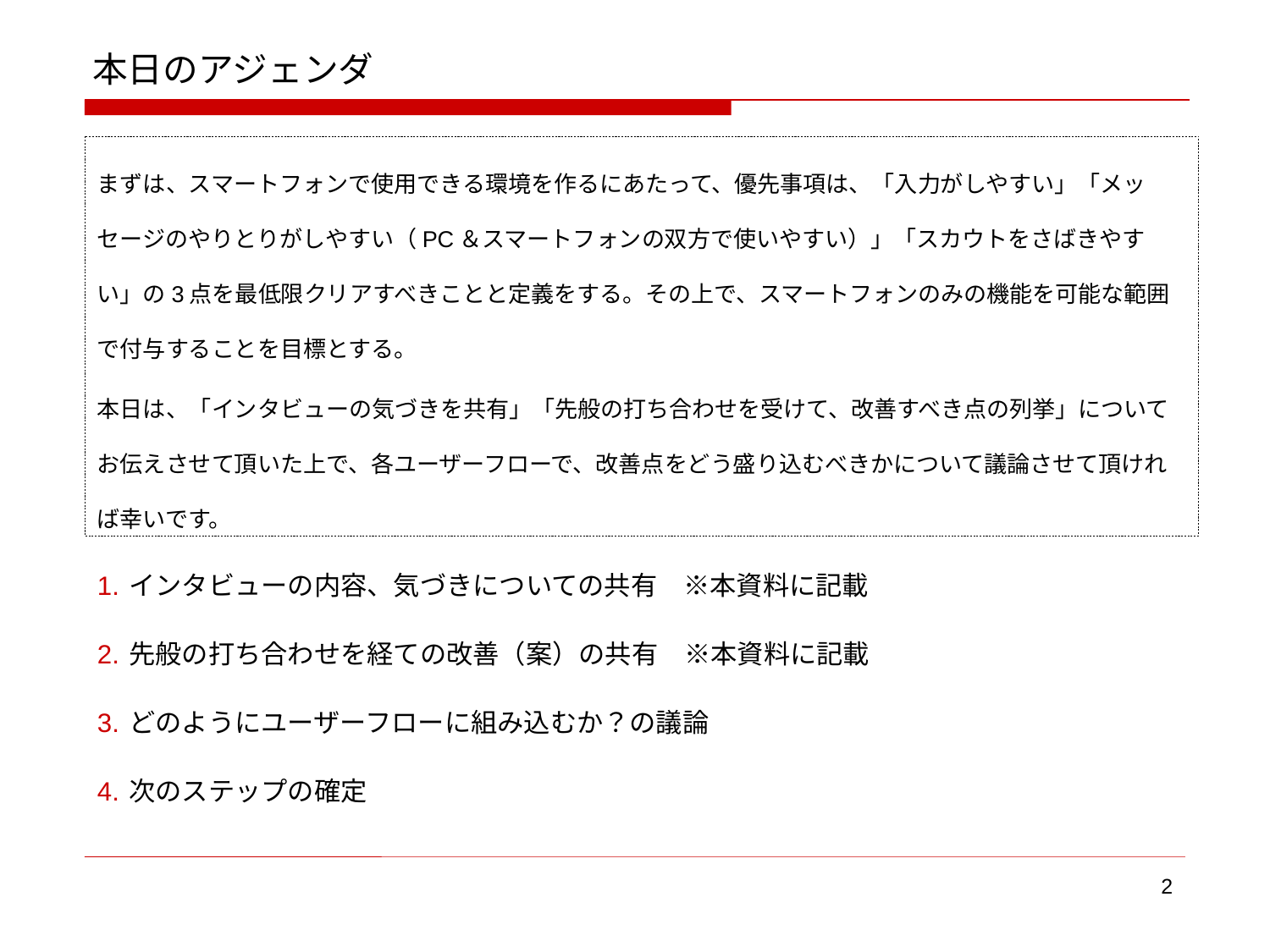

本日のアジェンダ
まずは、スマートフォンで使用できる環境を作るにあたって、優先事項は、「入力がしやすい」「メッセージのやりとりがしやすい（PC＆スマートフォンの双方で使いやすい）」「スカウトをさばきやすい」の3点を最低限クリアすべきことと定義をする。その上で、スマートフォンのみの機能を可能な範囲で付与することを目標とする。
本日は、「インタビューの気づきを共有」「先般の打ち合わせを受けて、改善すべき点の列挙」についてお伝えさせて頂いた上で、各ユーザーフローで、改善点をどう盛り込むべきかについて議論させて頂ければ幸いです。
インタビューの内容、気づきについての共有　※本資料に記載
先般の打ち合わせを経ての改善（案）の共有　※本資料に記載
どのようにユーザーフローに組み込むか？の議論
次のステップの確定

2